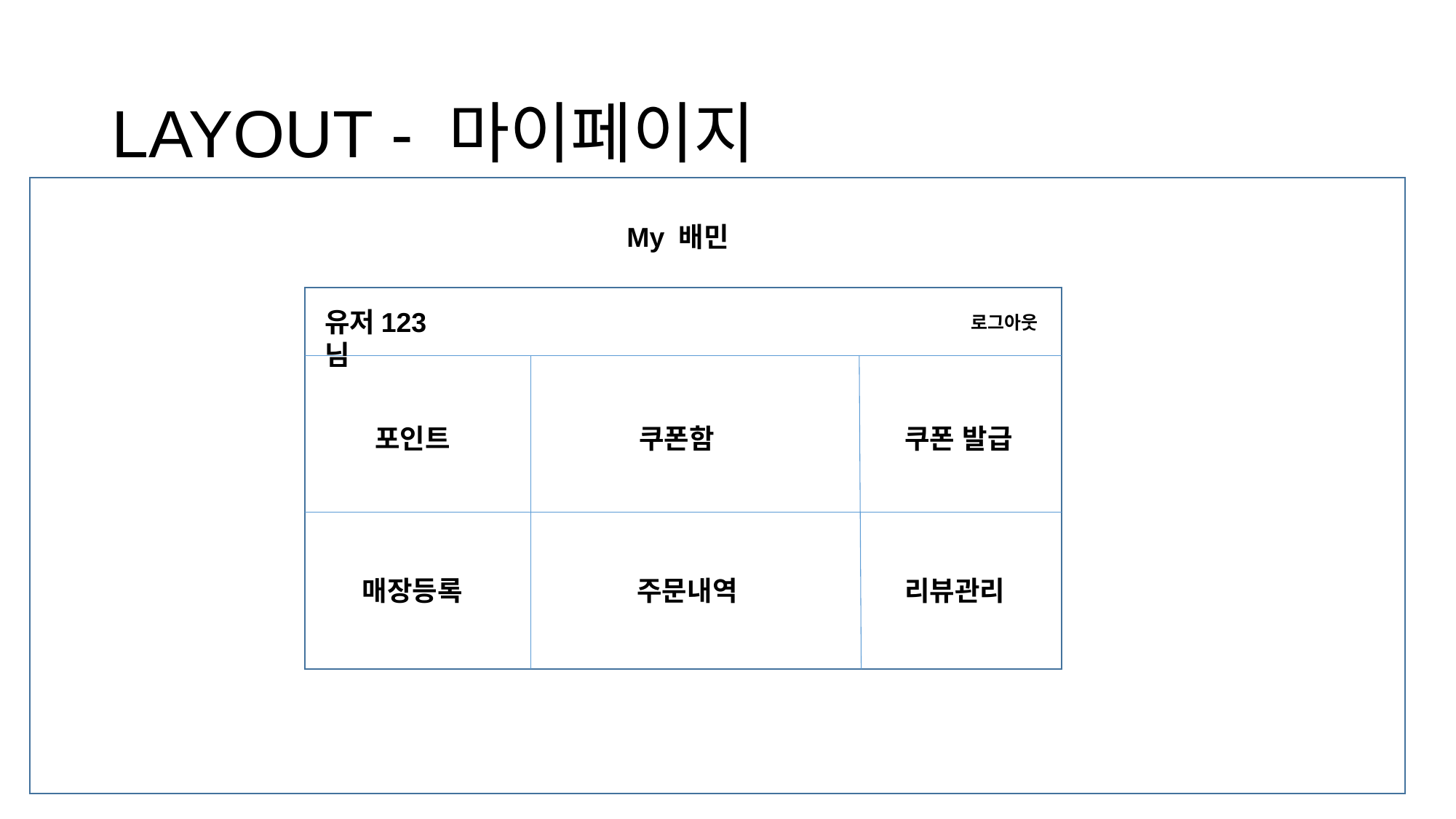

# LAYOUT - 마이페이지

My 배민

유저123 님
로그아웃
포인트
쿠폰함
쿠폰 발급
매장등록
주문내역
리뷰관리